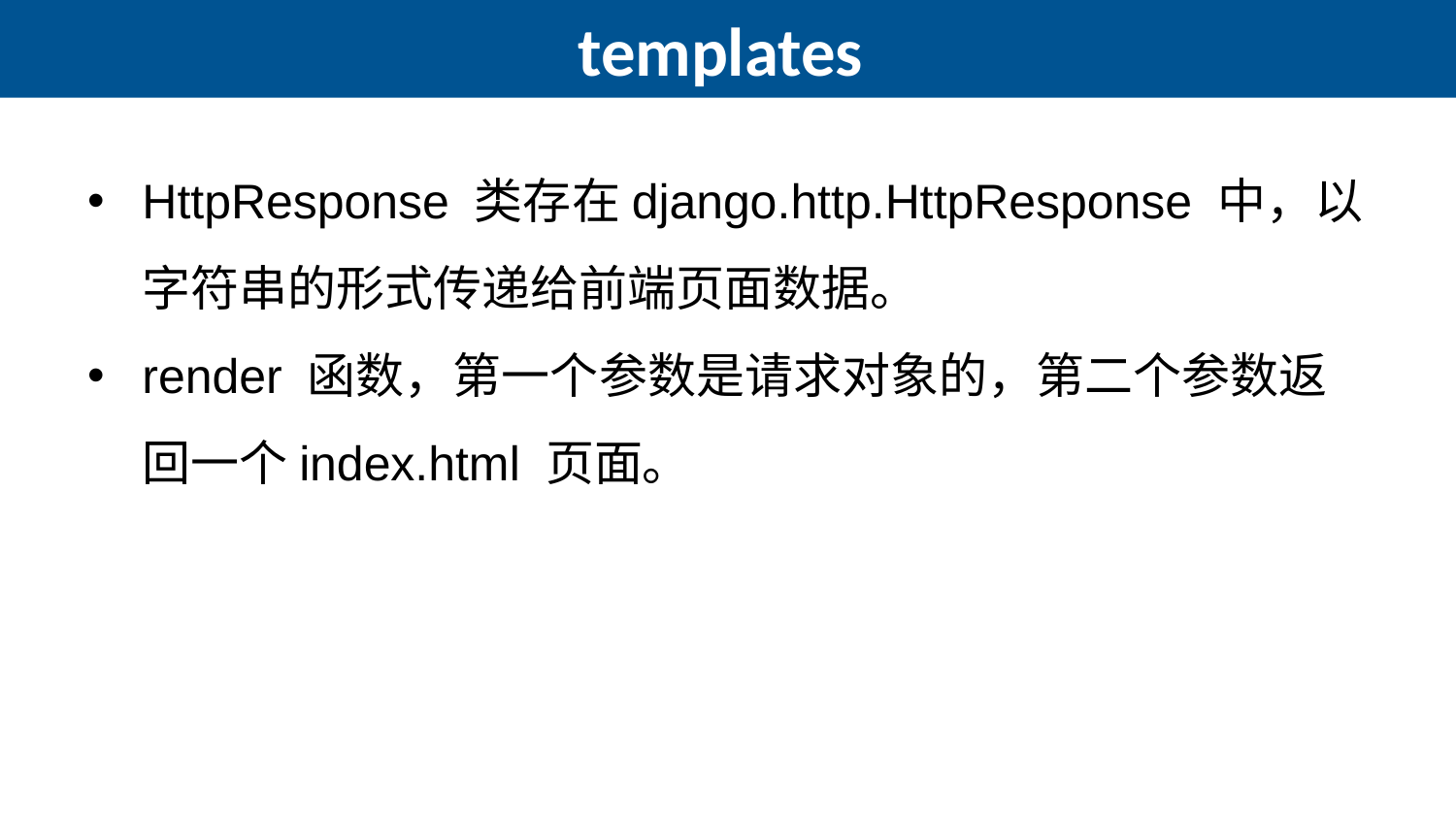

# templates
HttpResponse 类存在django.http.HttpResponse 中，以字符串的形式传递给前端页面数据。
render 函数，第一个参数是请求对象的，第二个参数返回一个index.html 页面。